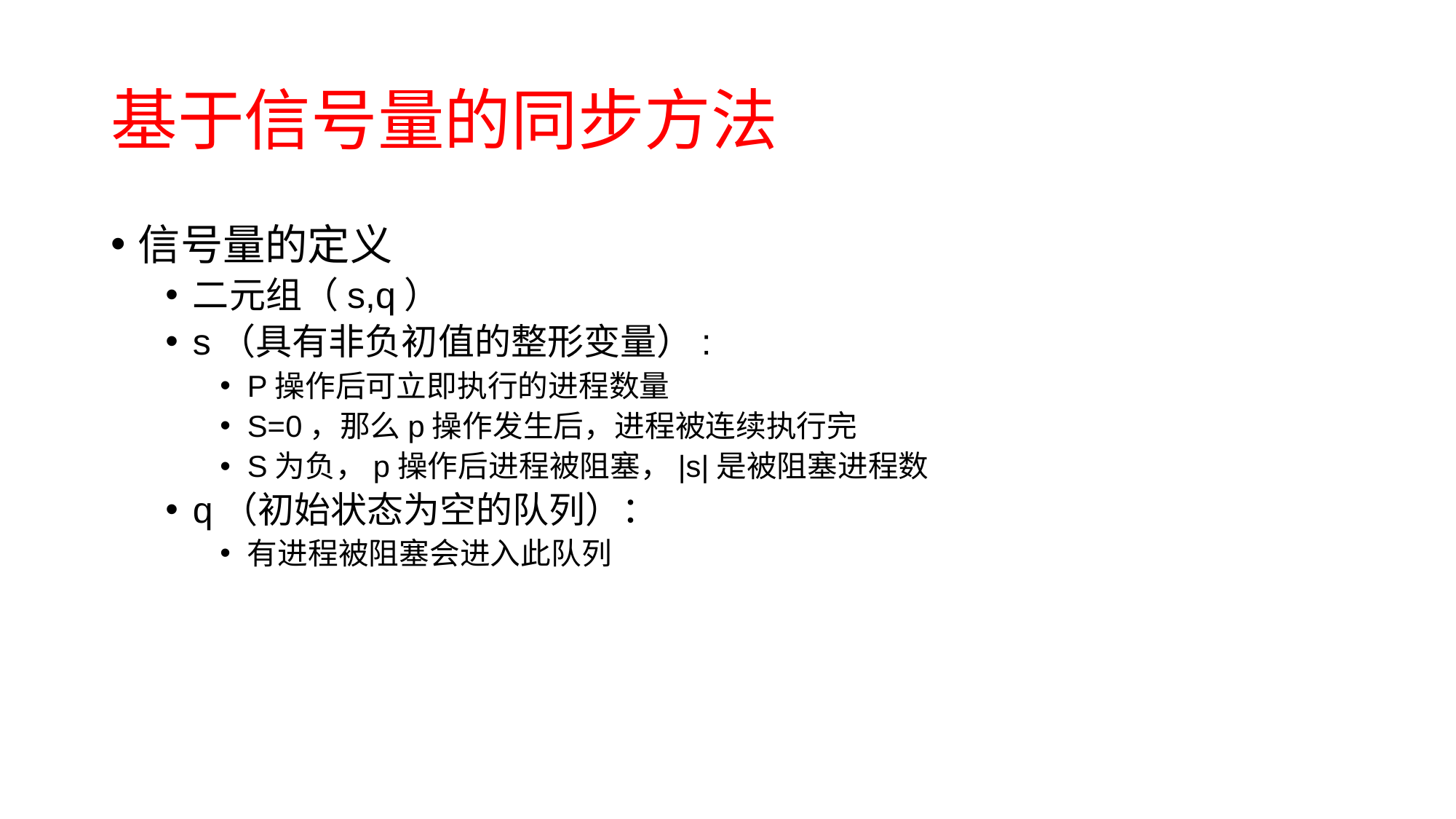

# 基于信号量的同步方法
信号量的定义
二元组（s,q）
s（具有非负初值的整形变量）:
P操作后可立即执行的进程数量
S=0，那么p操作发生后，进程被连续执行完
S为负，p操作后进程被阻塞，|s|是被阻塞进程数
q（初始状态为空的队列）：
有进程被阻塞会进入此队列